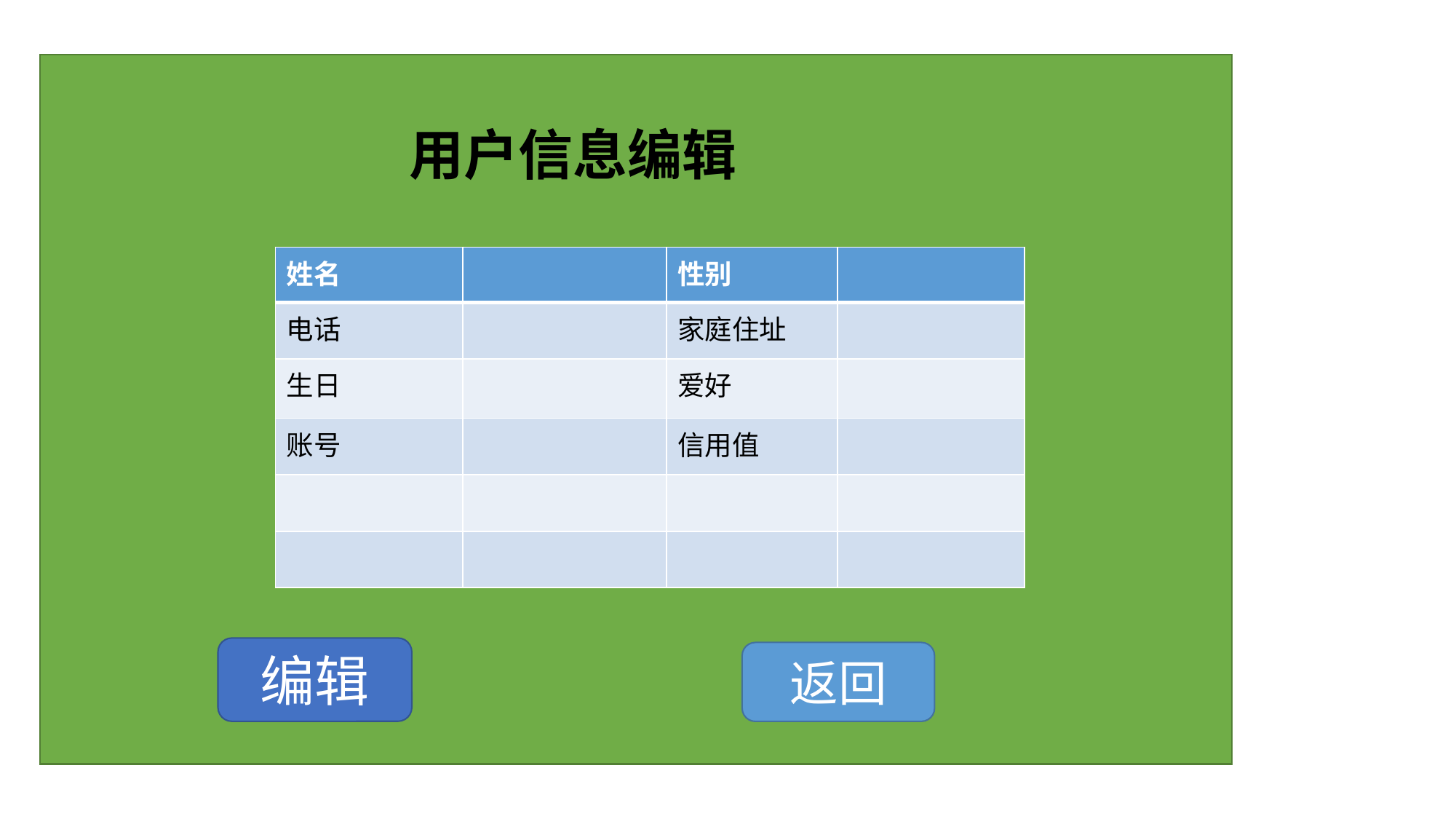

用户信息编辑
| 姓名 |  | 性别 |  |
| --- | --- | --- | --- |
| 电话 |  | 家庭住址 |  |
| 生日 |  | 爱好 |  |
| 账号 |  | 信用值 |  |
|  |  |  |  |
|  |  |  |  |
编辑
返回